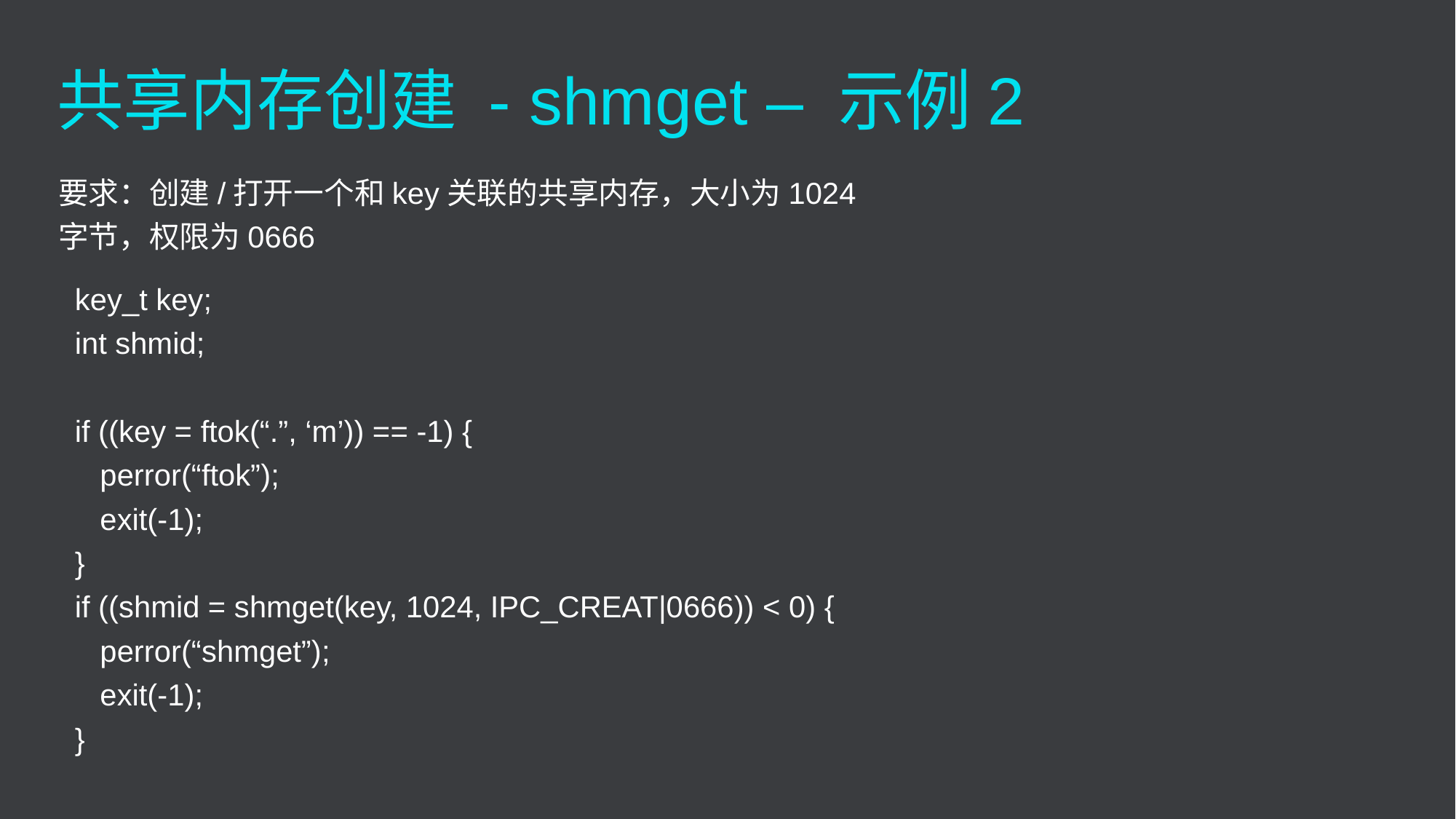

共享内存创建 - shmget – 示例2
要求：创建/打开一个和key关联的共享内存，大小为1024
字节，权限为0666
  key_t key;
  int shmid;

  if ((key = ftok(“.”, ‘m’)) == -1) {
     perror(“ftok”);
     exit(-1);
  }
  if ((shmid = shmget(key, 1024, IPC_CREAT|0666)) < 0) {
     perror(“shmget”);
     exit(-1);
  }